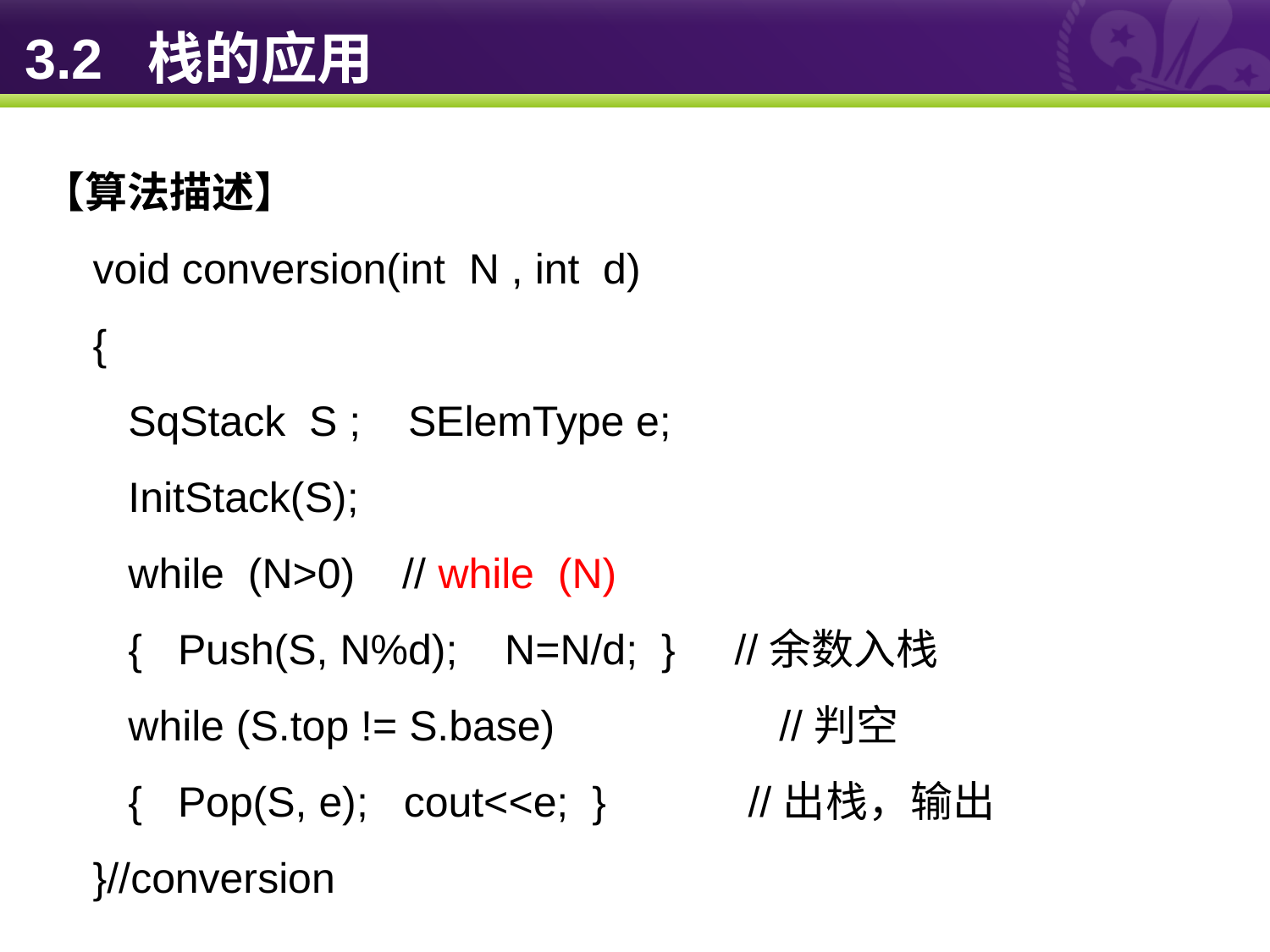

# 3.2  栈的应用
【算法描述】
void conversion(int  N , int  d)
{
   SqStack  S ;    SElemType e;
   InitStack(S);
   while  (N>0)    // while  (N)
   {   Push(S, N%d);    N=N/d;  }     //余数入栈
   while (S.top != S.base)                   //判空
   {   Pop(S, e);   cout<<e;  }            //出栈，输出
}//conversion